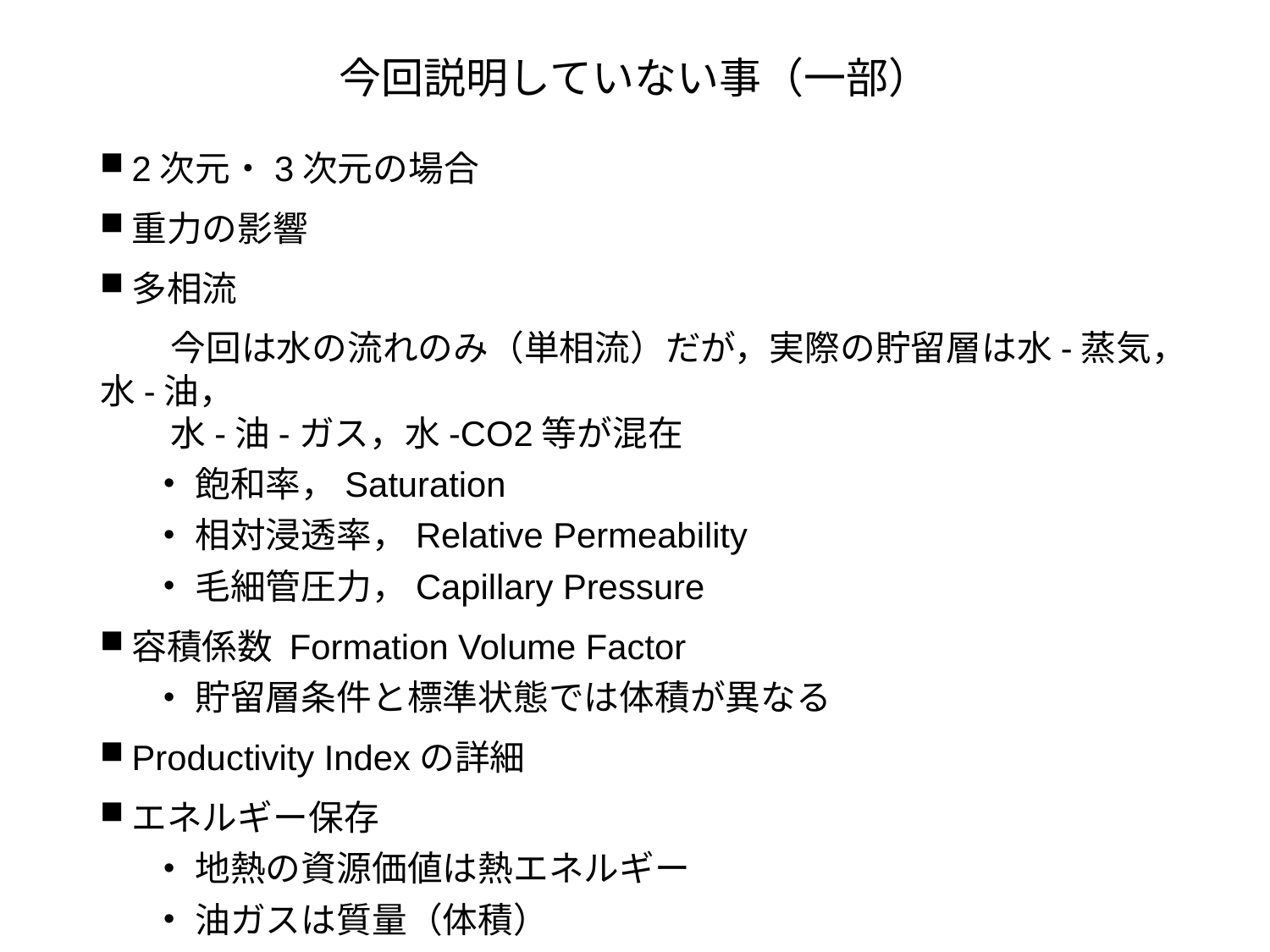

# 今回説明していない事（一部）
2次元・3次元の場合
重力の影響
多相流
　　今回は水の流れのみ（単相流）だが，実際の貯留層は水-蒸気，水-油，
　　水-油-ガス，水-CO2等が混在
飽和率，Saturation
相対浸透率，Relative Permeability
毛細管圧力，Capillary Pressure
容積係数 Formation Volume Factor
貯留層条件と標準状態では体積が異なる
Productivity Indexの詳細
エネルギー保存
地熱の資源価値は熱エネルギー
油ガスは質量（体積）